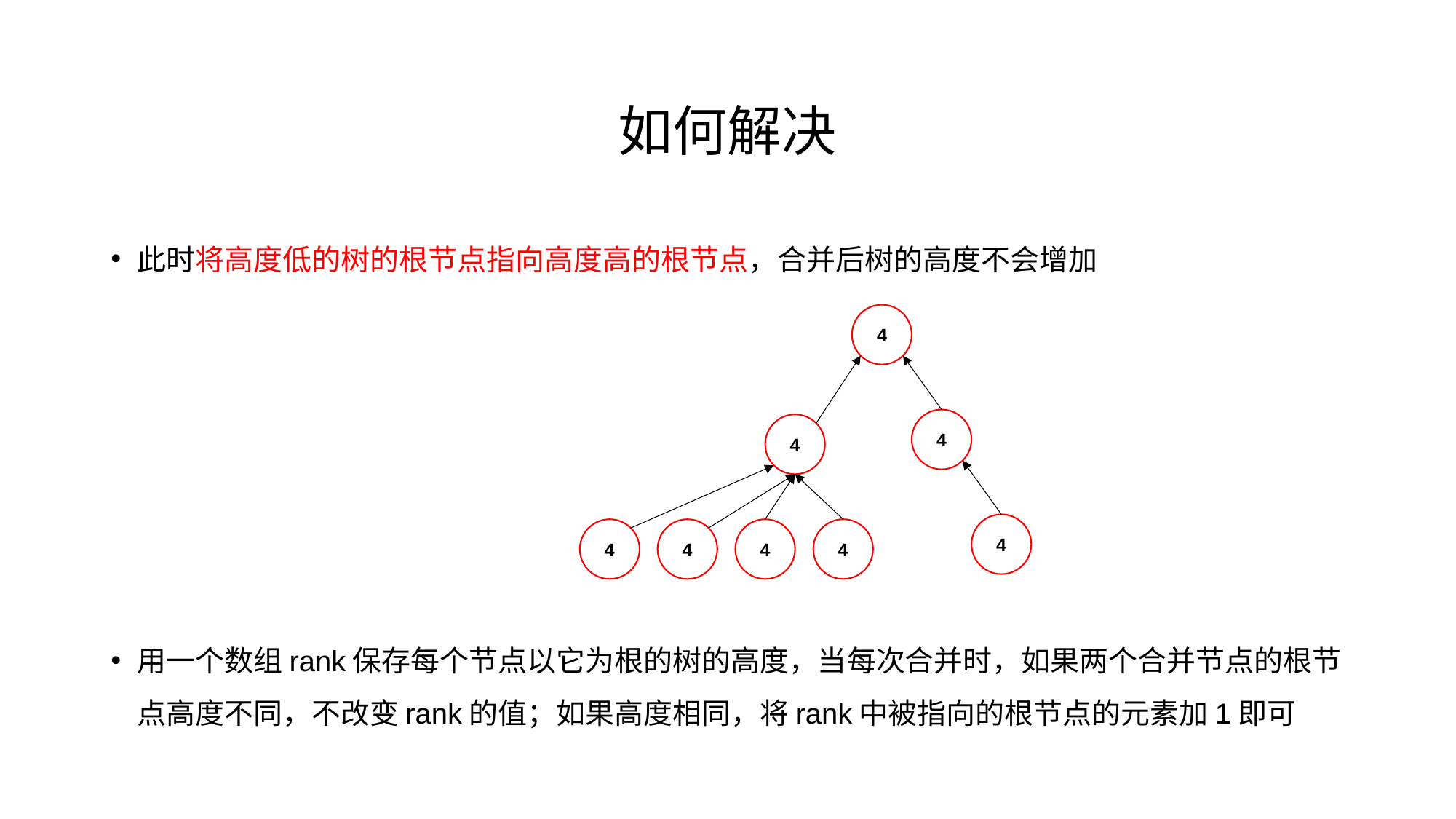

# 如何解决
此时将高度低的树的根节点指向高度高的根节点，合并后树的高度不会增加

用一个数组rank保存每个节点以它为根的树的高度，当每次合并时，如果两个合并节点的根节点高度不同，不改变rank的值；如果高度相同，将rank中被指向的根节点的元素加1即可
4
4
4
4
4
4
4
4